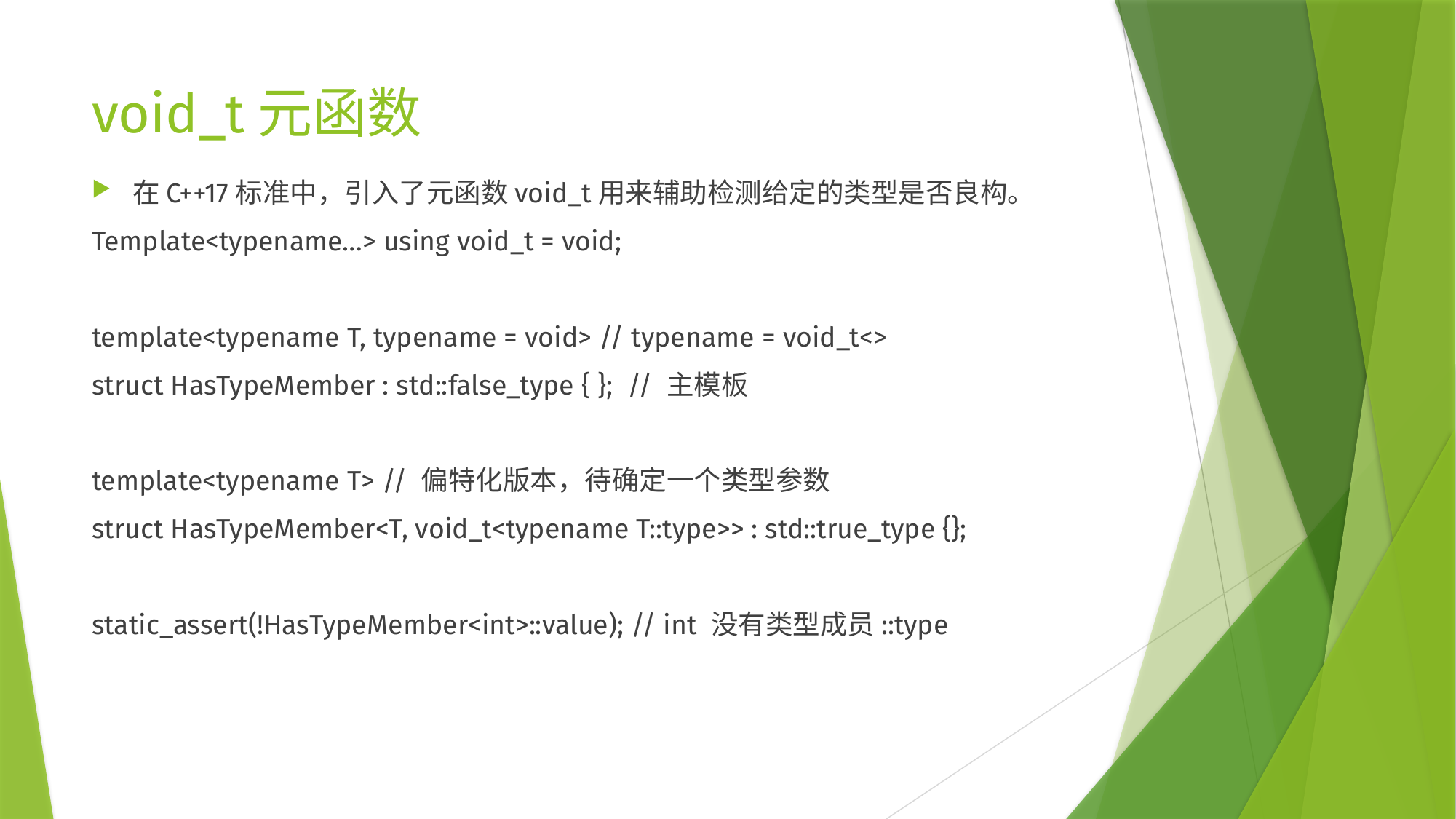

# void_t元函数
在C++17标准中，引入了元函数void_t用来辅助检测给定的类型是否良构。
Template<typename…> using void_t = void;

template<typename T, typename = void> // typename = void_t<>
struct HasTypeMember : std::false_type { };  // 主模板

template<typename T> // 偏特化版本，待确定一个类型参数
struct HasTypeMember<T, void_t<typename T::type>> : std::true_type {};

static_assert(!HasTypeMember<int>::value); // int 没有类型成员::type